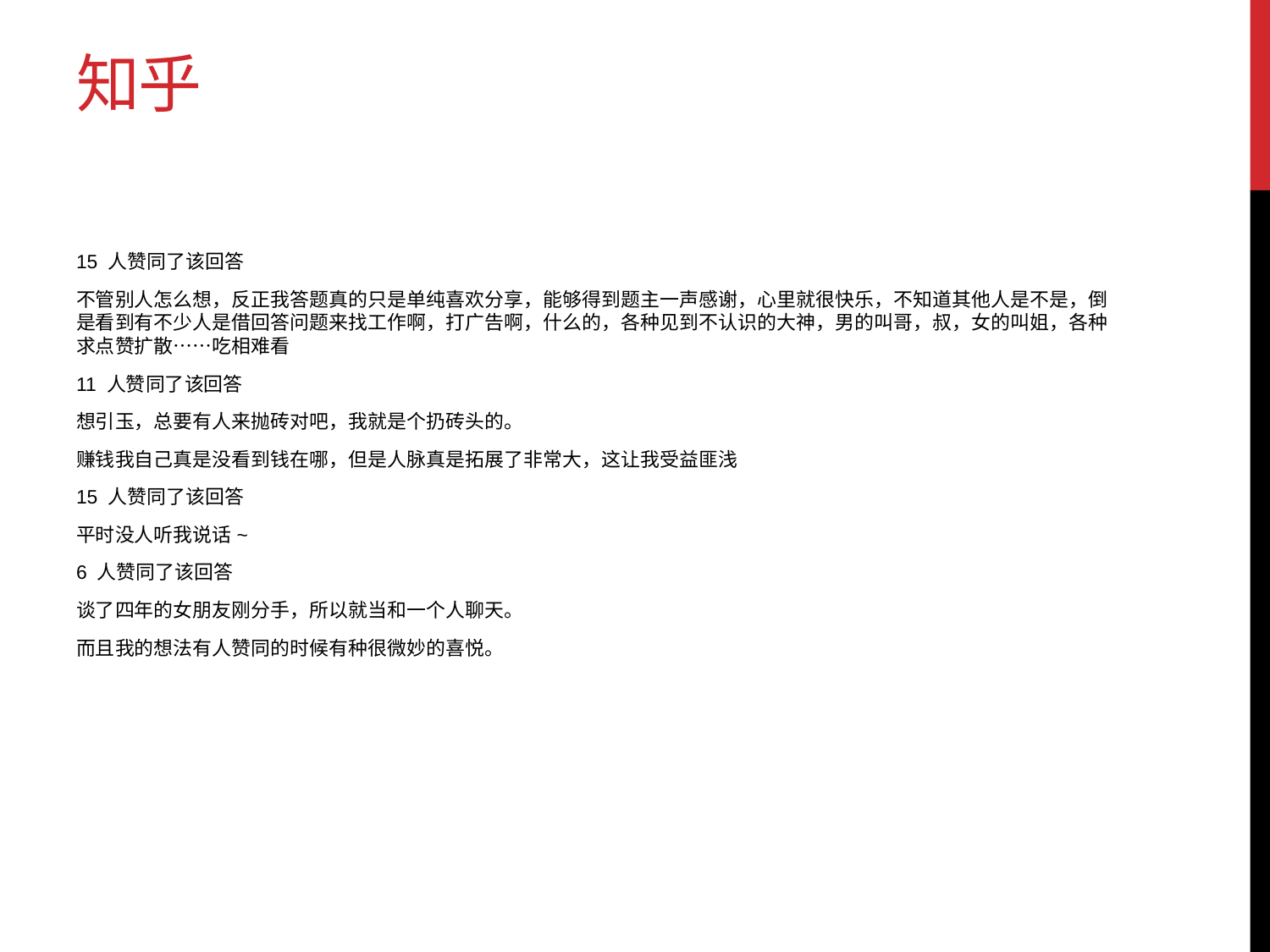

# 知乎
15 人赞同了该回答
不管别人怎么想，反正我答题真的只是单纯喜欢分享，能够得到题主一声感谢，心里就很快乐，不知道其他人是不是，倒是看到有不少人是借回答问题来找工作啊，打广告啊，什么的，各种见到不认识的大神，男的叫哥，叔，女的叫姐，各种求点赞扩散……吃相难看
11 人赞同了该回答
想引玉，总要有人来抛砖对吧，我就是个扔砖头的。
赚钱我自己真是没看到钱在哪，但是人脉真是拓展了非常大，这让我受益匪浅
15 人赞同了该回答
平时没人听我说话~
6 人赞同了该回答
谈了四年的女朋友刚分手，所以就当和一个人聊天。
而且我的想法有人赞同的时候有种很微妙的喜悦。